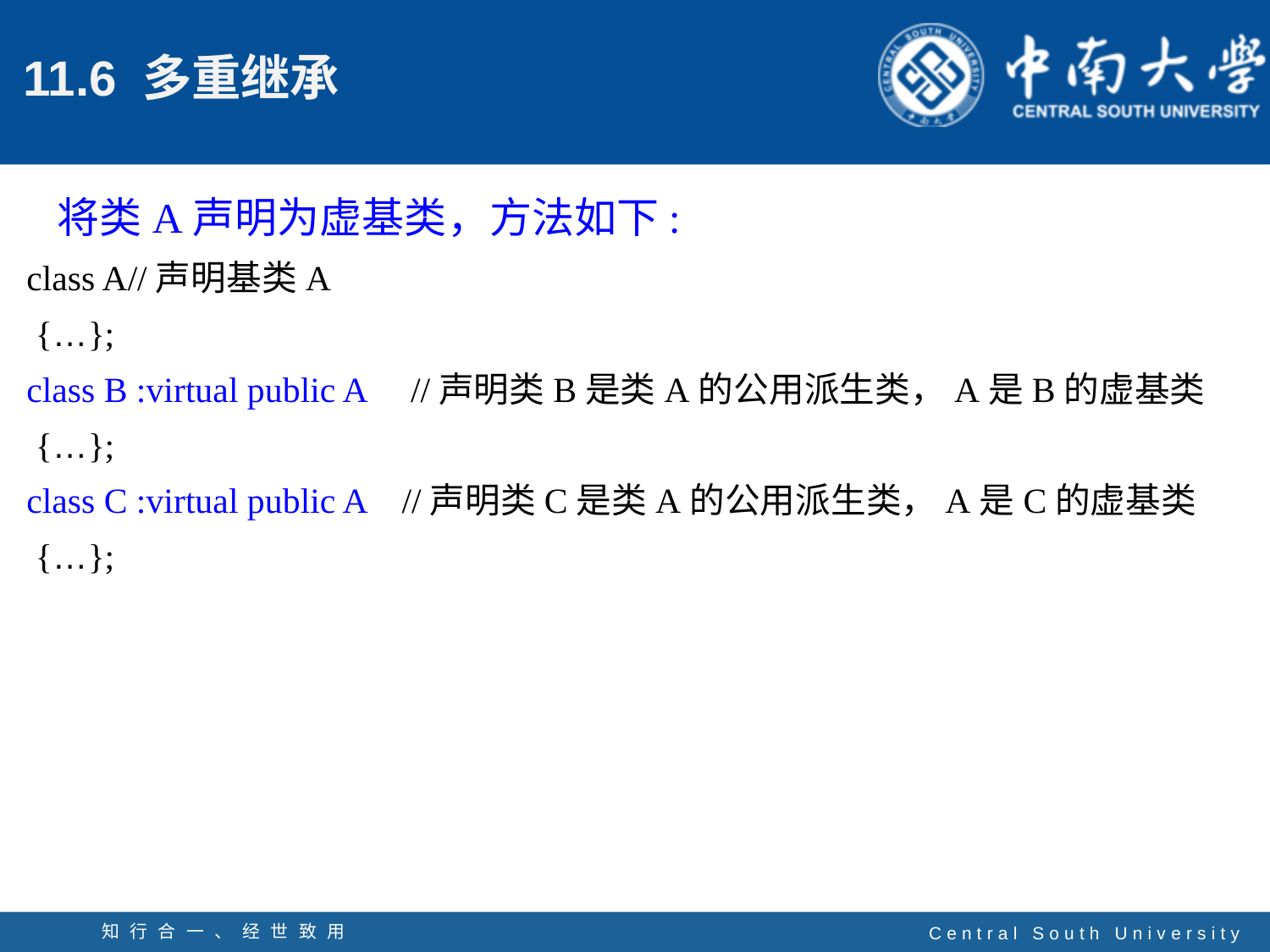

将类A声明为虚基类，方法如下:
class A//声明基类A
 {…};
class B :virtual public A     //声明类B是类A的公用派生类，A是B的虚基类
 {…};
class C :virtual public A    //声明类C是类A的公用派生类，A是C的虚基类
 {…};

知行合一、经世致用
自强不息 厚德载物
Central South University